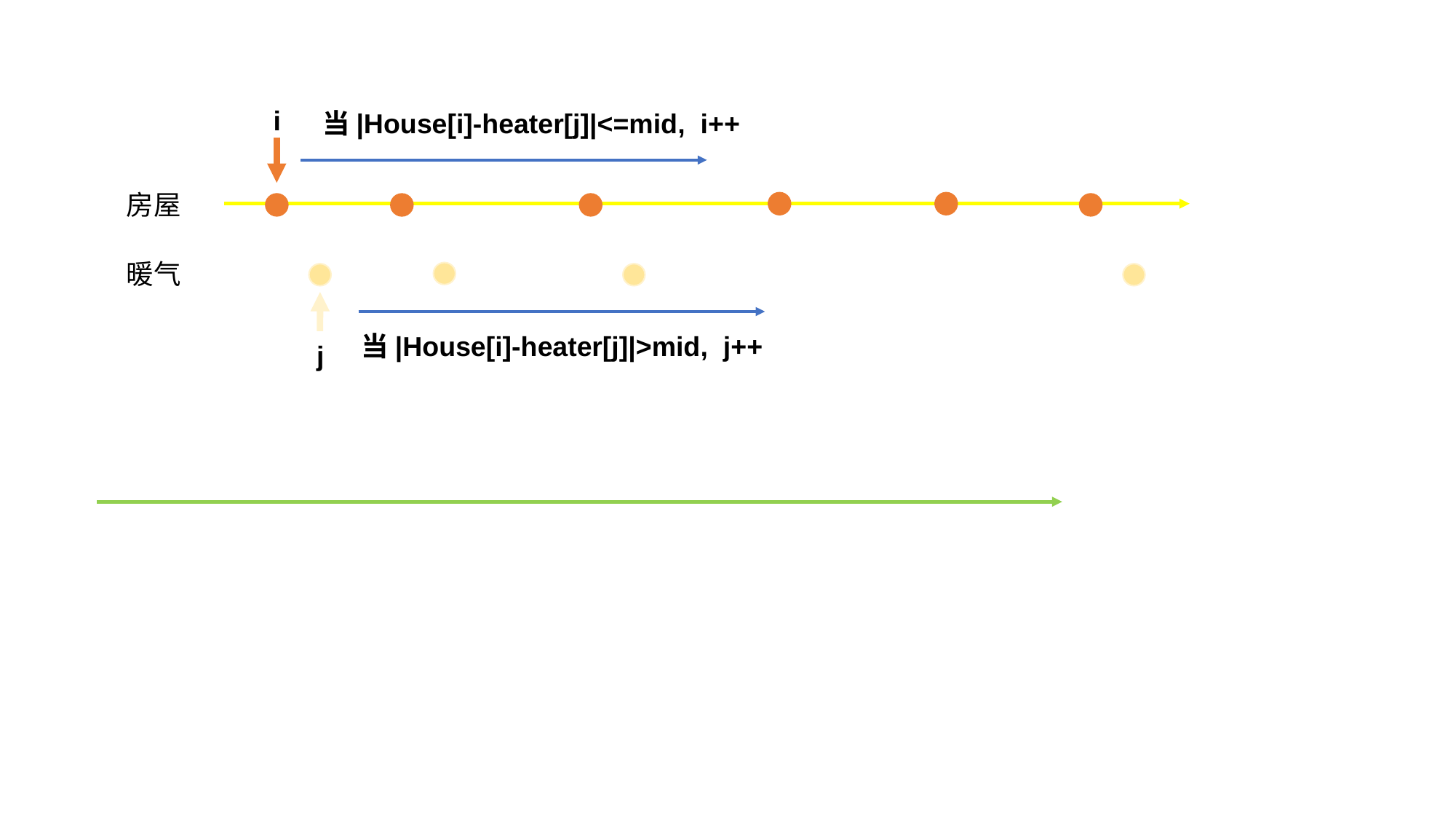

i
当|House[i]-heater[j]|<=mid,  i++
房屋

暖气

当|House[i]-heater[j]|>mid,  j++
j